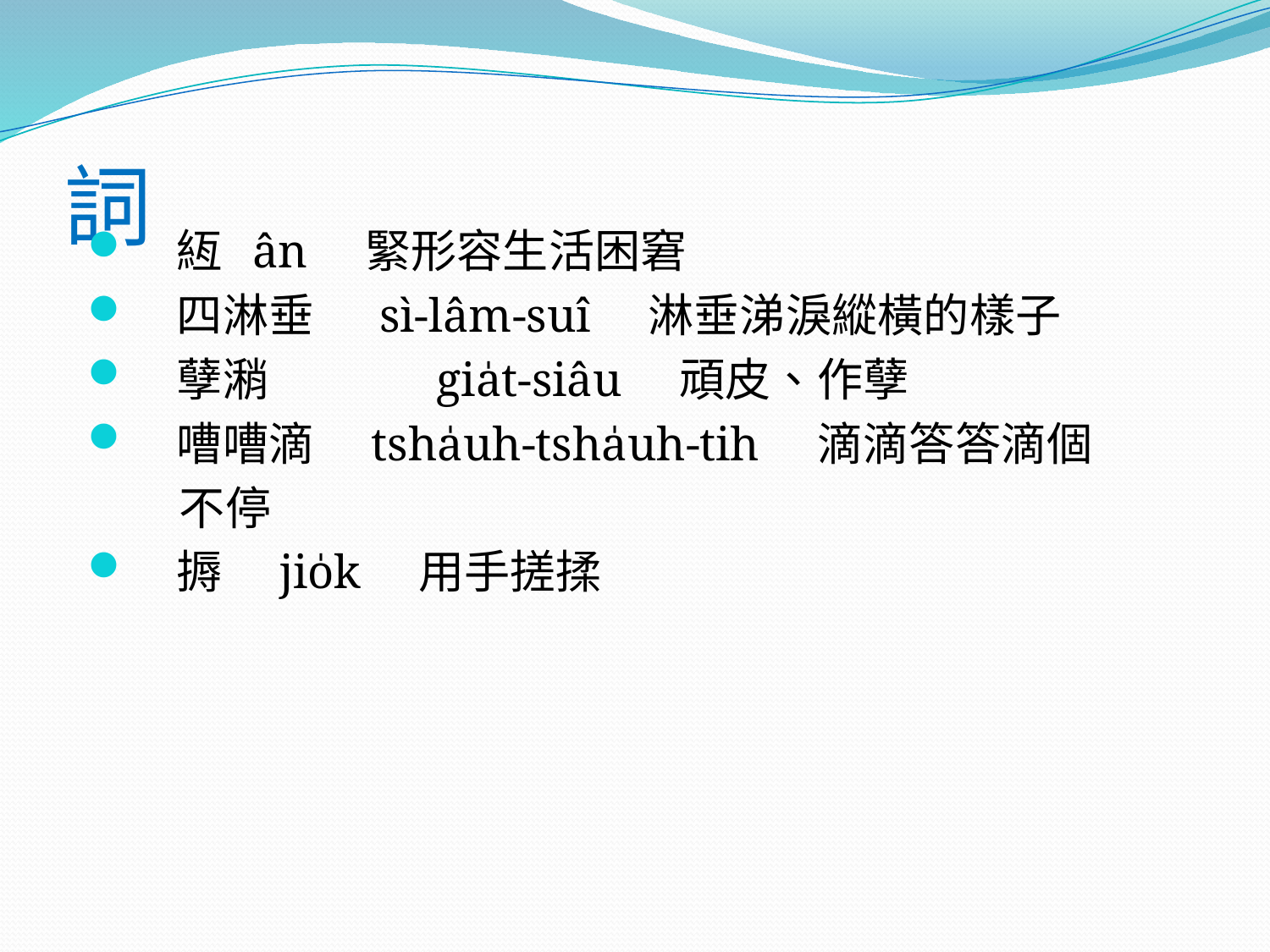

# 詞
　絚 	ân　緊形容生活困窘
　四淋垂	sì-lâm-suî　淋垂涕淚縱橫的樣子
　孽潲 	　gia̍t-siâu　頑皮、作孽
　嘈嘈滴　tsha̍uh-tsha̍uh-tih　滴滴答答滴個
　　不停
　搙　jio̍k　用手搓揉